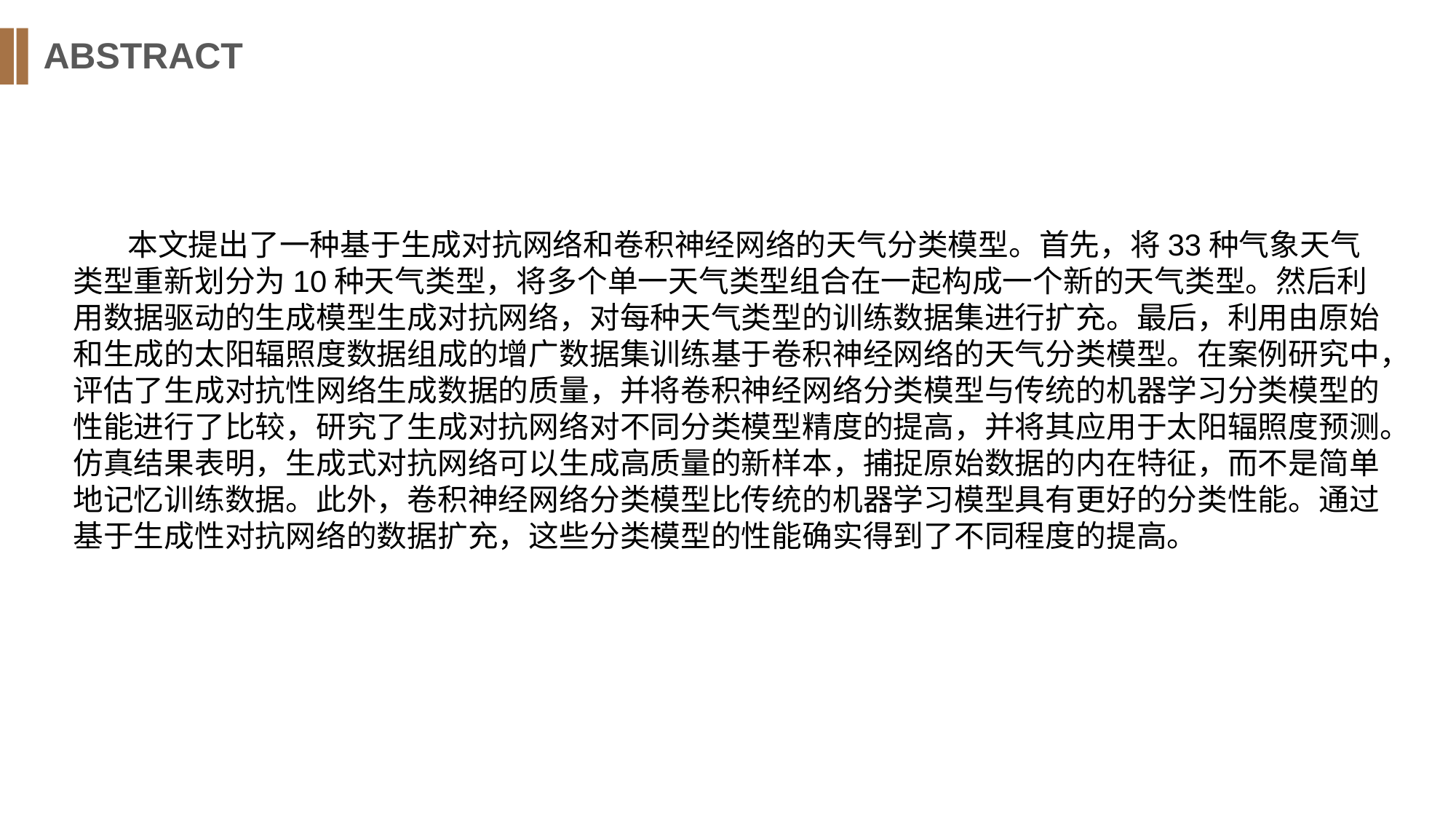

ABSTRACT

本文提出了一种基于生成对抗网络和卷积神经网络的天气分类模型。首先，将33种气象天气类型重新划分为10种天气类型，将多个单一天气类型组合在一起构成一个新的天气类型。然后利用数据驱动的生成模型生成对抗网络，对每种天气类型的训练数据集进行扩充。最后，利用由原始和生成的太阳辐照度数据组成的增广数据集训练基于卷积神经网络的天气分类模型。在案例研究中，评估了生成对抗性网络生成数据的质量，并将卷积神经网络分类模型与传统的机器学习分类模型的性能进行了比较，研究了生成对抗网络对不同分类模型精度的提高，并将其应用于太阳辐照度预测。仿真结果表明，生成式对抗网络可以生成高质量的新样本，捕捉原始数据的内在特征，而不是简单地记忆训练数据。此外，卷积神经网络分类模型比传统的机器学习模型具有更好的分类性能。通过基于生成性对抗网络的数据扩充，这些分类模型的性能确实得到了不同程度的提高。